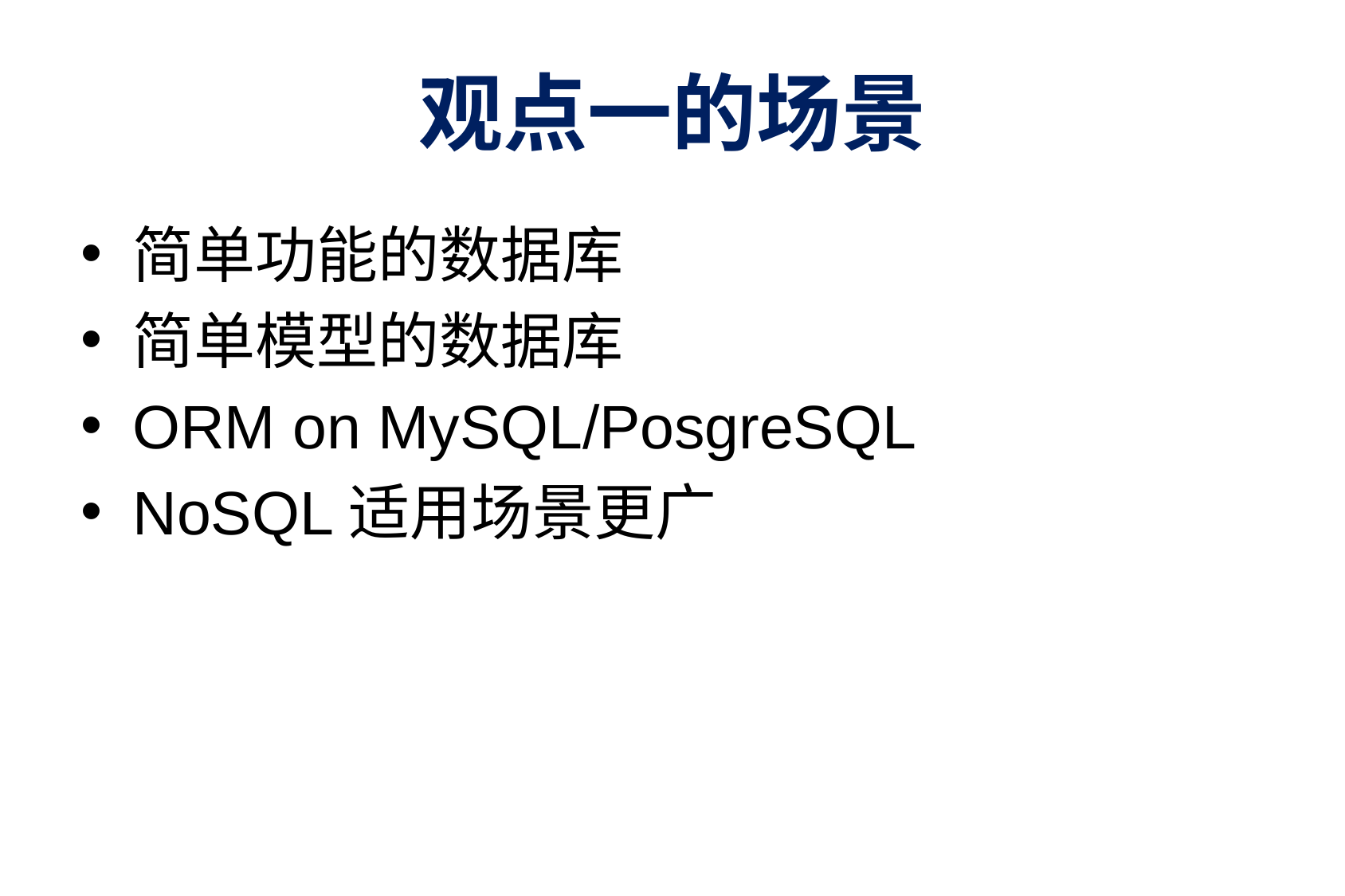

# 观点一的场景
简单功能的数据库
简单模型的数据库
ORM on MySQL/PosgreSQL
NoSQL适用场景更广